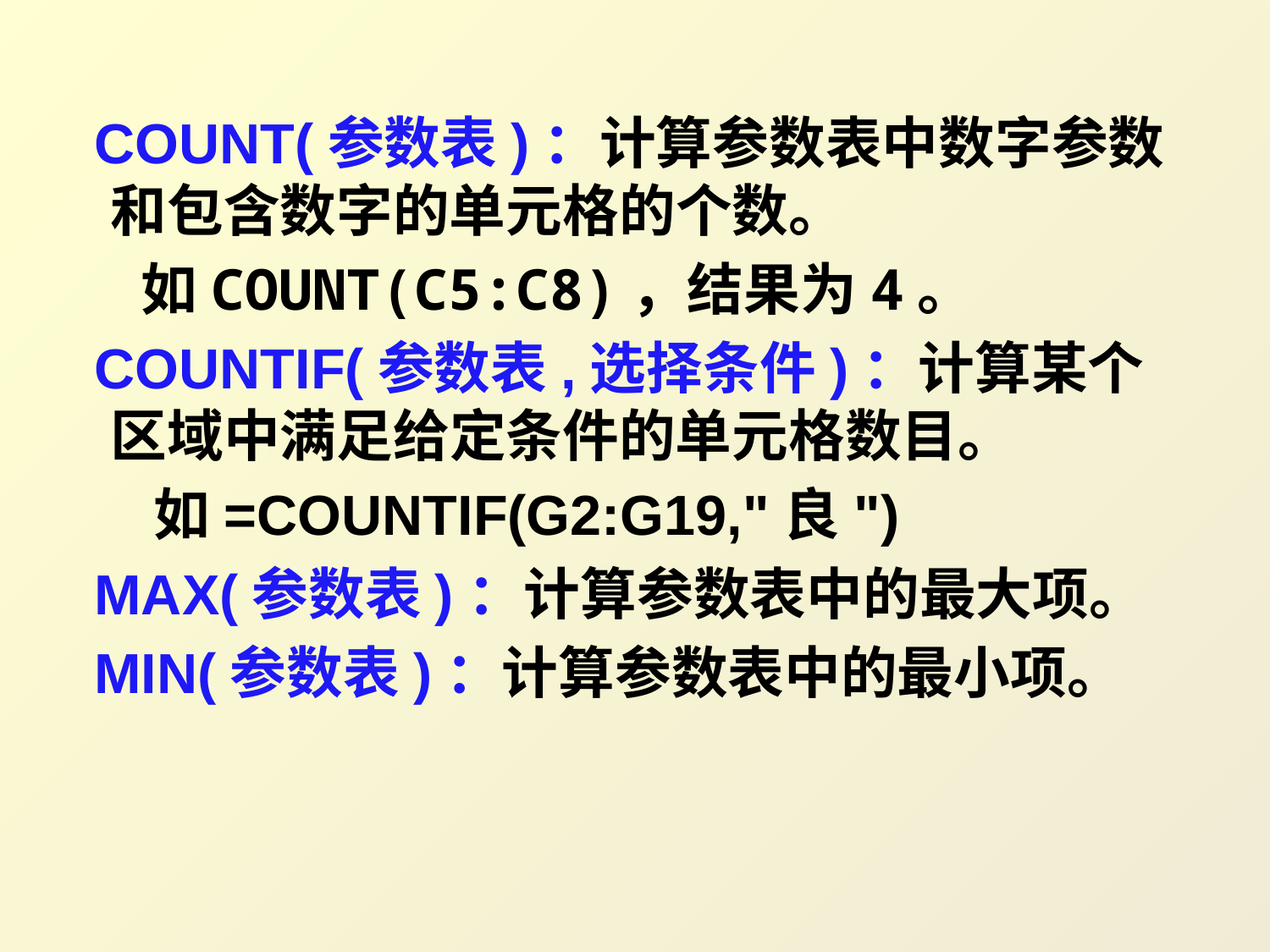

COUNT(参数表)：计算参数表中数字参数和包含数字的单元格的个数。
     如COUNT(C5:C8)，结果为4。
  COUNTIF(参数表,选择条件)：计算某个区域中满足给定条件的单元格数目。
      如=COUNTIF(G2:G19,"良")
  MAX(参数表)：计算参数表中的最大项。
  MIN(参数表)：计算参数表中的最小项。